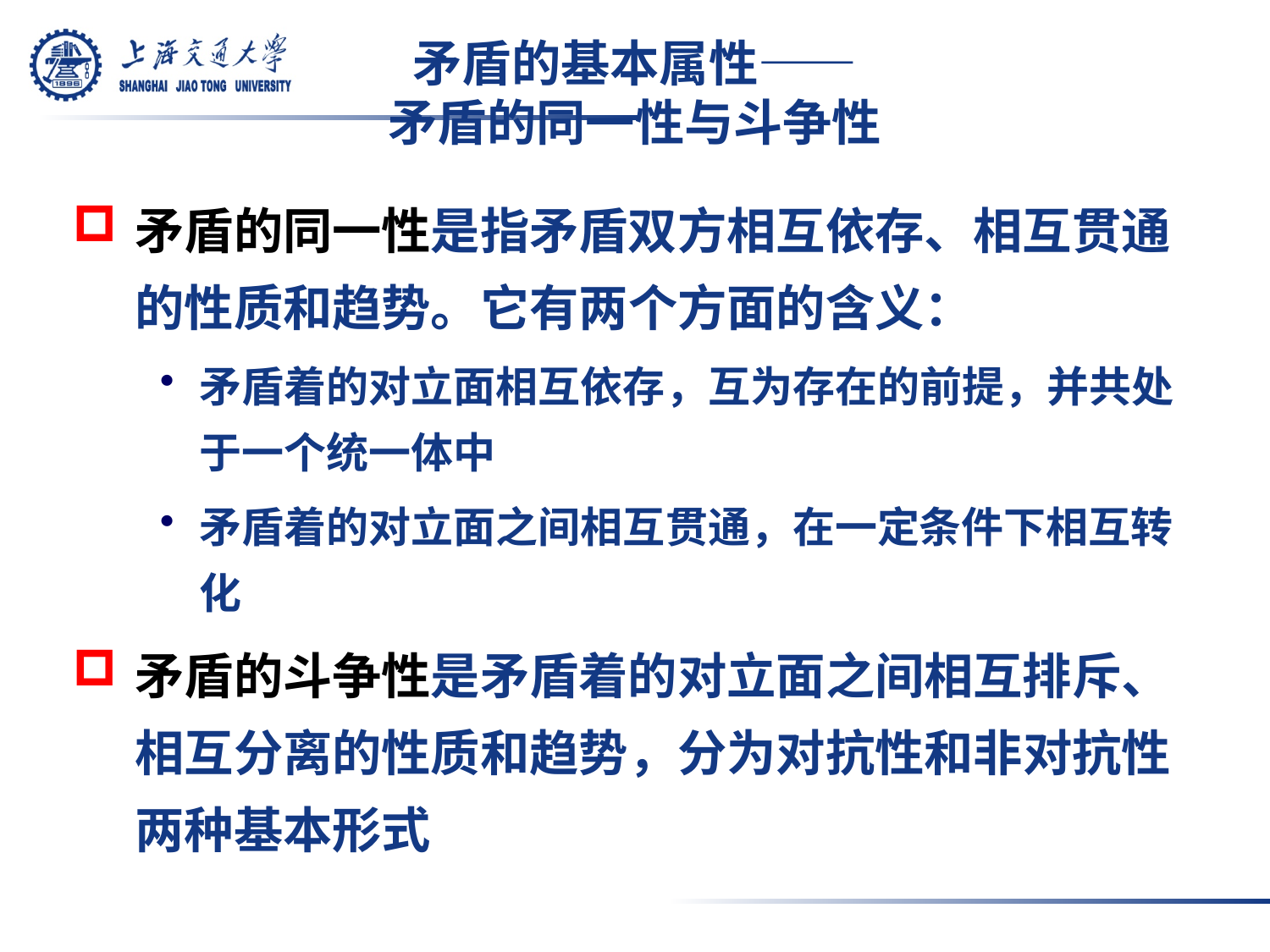

# 矛盾的基本属性—— 矛盾的同一性与斗争性
矛盾的同一性是指矛盾双方相互依存、相互贯通的性质和趋势。它有两个方面的含义：
矛盾着的对立面相互依存，互为存在的前提，并共处于一个统一体中
矛盾着的对立面之间相互贯通，在一定条件下相互转化
矛盾的斗争性是矛盾着的对立面之间相互排斥、相互分离的性质和趋势，分为对抗性和非对抗性两种基本形式